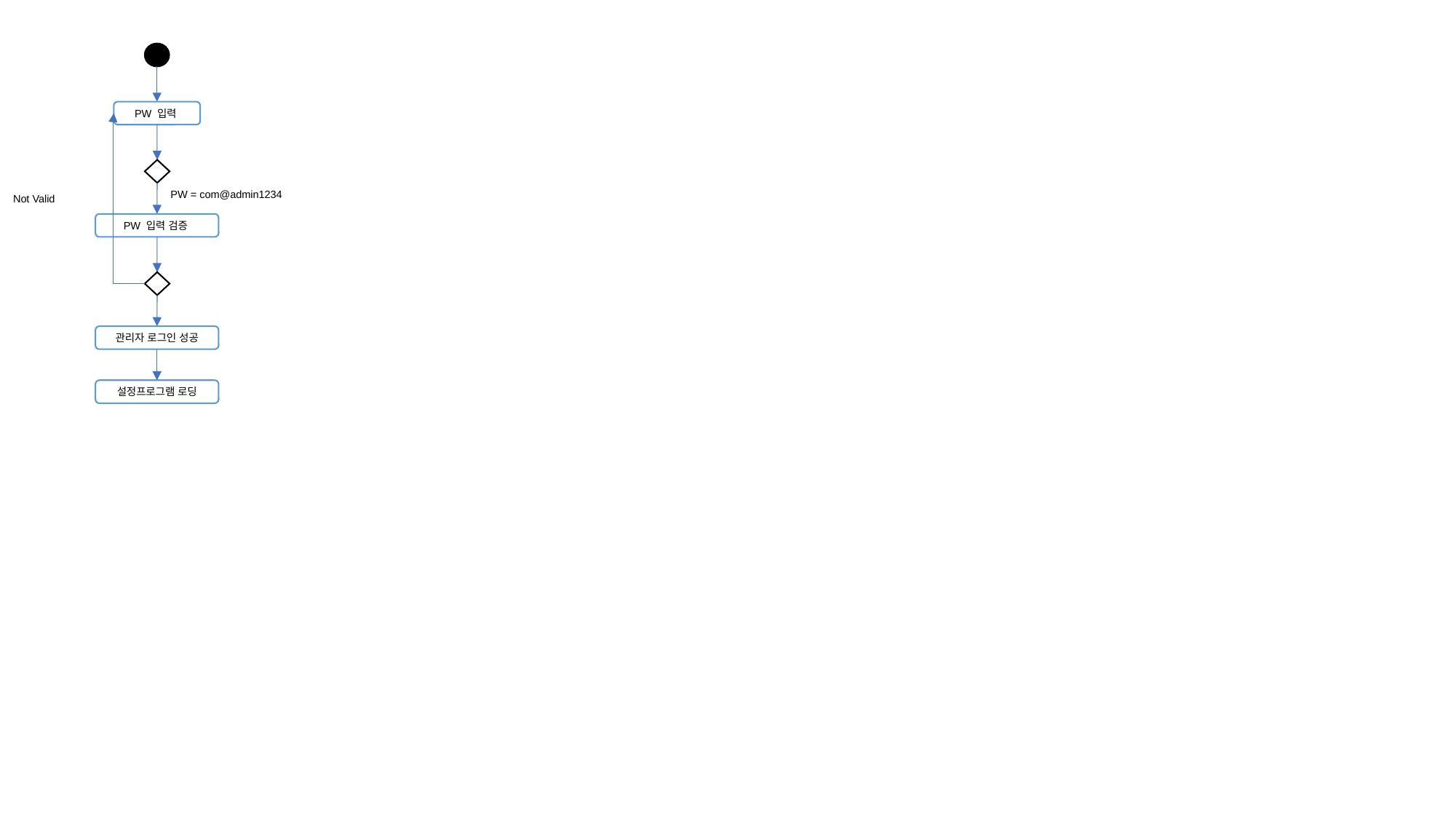

PW 입력

PW = com@admin1234
Not Valid
PW 입력 검증

관리자 로그인 성공
설정프로그램 로딩